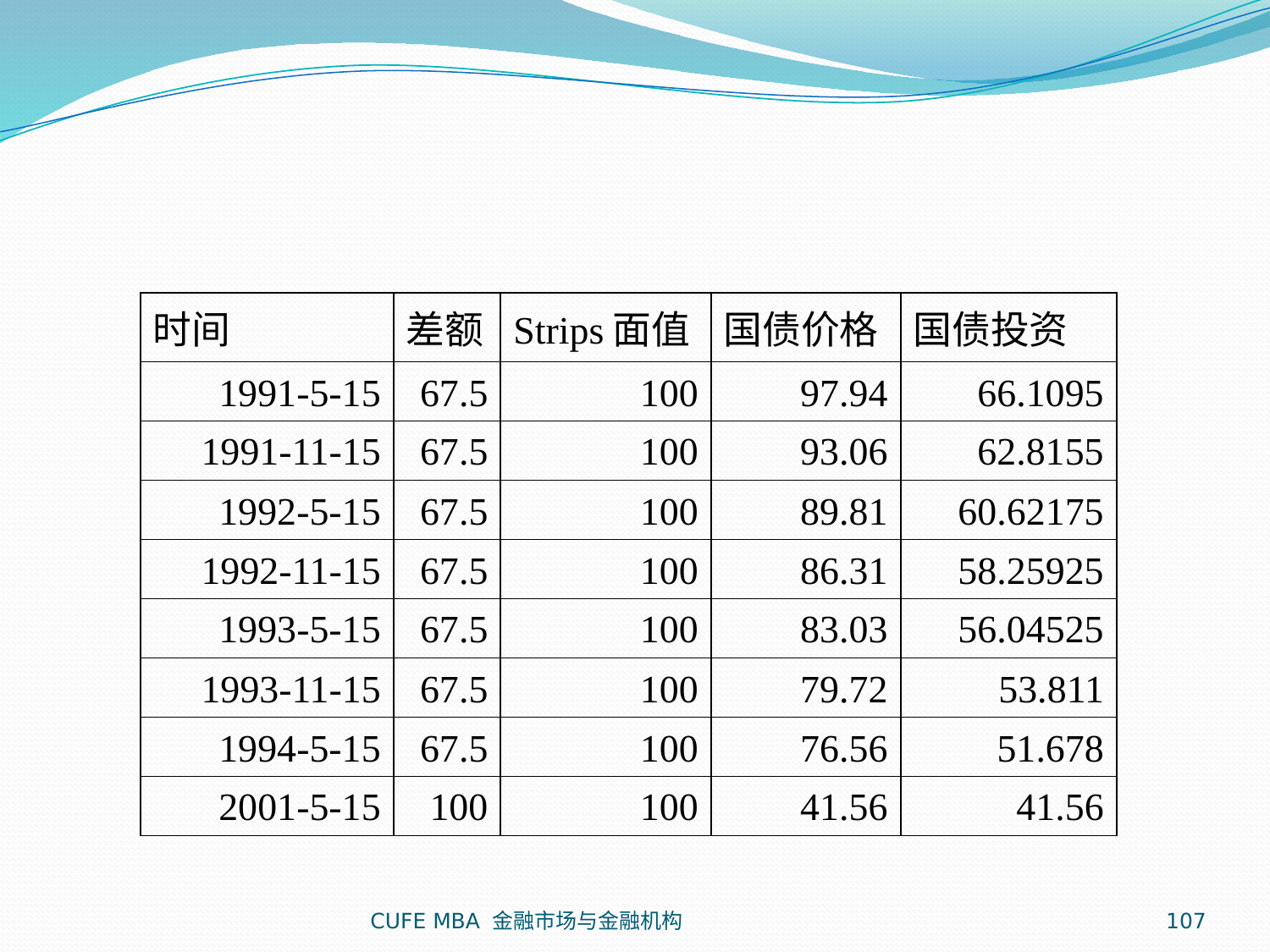

| 时间 | 差额 | Strips面值 | 国债价格 | 国债投资 |
| --- | --- | --- | --- | --- |
| 1991-5-15 | 67.5 | 100 | 97.94 | 66.1095 |
| 1991-11-15 | 67.5 | 100 | 93.06 | 62.8155 |
| 1992-5-15 | 67.5 | 100 | 89.81 | 60.62175 |
| 1992-11-15 | 67.5 | 100 | 86.31 | 58.25925 |
| 1993-5-15 | 67.5 | 100 | 83.03 | 56.04525 |
| 1993-11-15 | 67.5 | 100 | 79.72 | 53.811 |
| 1994-5-15 | 67.5 | 100 | 76.56 | 51.678 |
| 2001-5-15 | 100 | 100 | 41.56 | 41.56 |
CUFE MBA 金融市场与金融机构
107